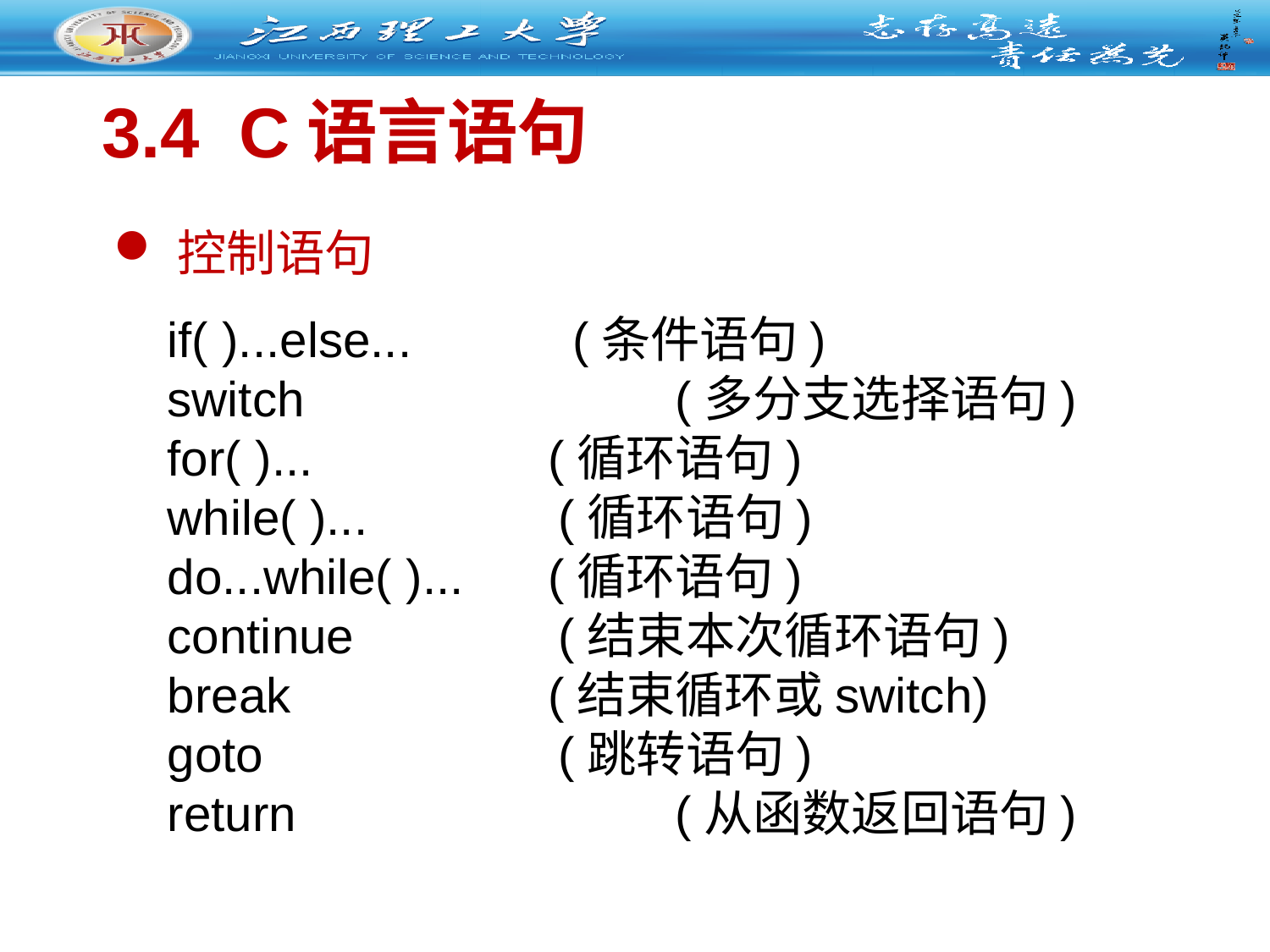

3.4  C语言语句
控制语句
if( )...else...	           (条件语句)
switch	            	(多分支选择语句)
for( )...	      	(循环语句)
while( )...	          (循环语句)
do...while( )... 	(循环语句)
continue	          (结束本次循环语句)
break	           	(结束循环或switch)
goto		          (跳转语句)
return	           	(从函数返回语句)